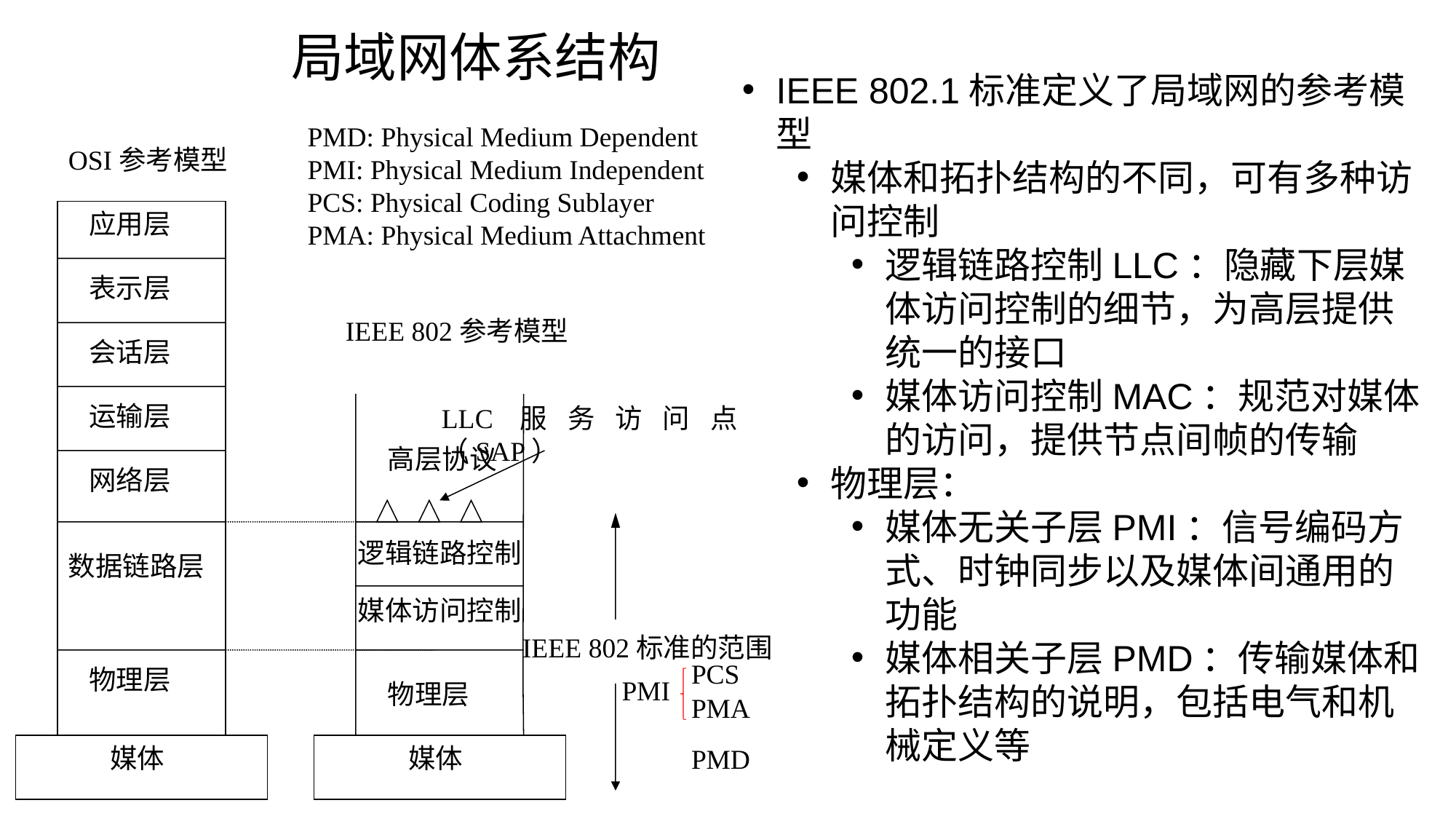

# 局域网体系结构
IEEE 802.1标准定义了局域网的参考模型
媒体和拓扑结构的不同，可有多种访问控制
逻辑链路控制LLC：隐藏下层媒体访问控制的细节，为高层提供统一的接口
媒体访问控制MAC：规范对媒体的访问，提供节点间帧的传输
物理层：
媒体无关子层PMI：信号编码方式、时钟同步以及媒体间通用的功能
媒体相关子层PMD：传输媒体和拓扑结构的说明，包括电气和机械定义等
PMD: Physical Medium Dependent
PMI: Physical Medium Independent
PCS: Physical Coding Sublayer
PMA: Physical Medium Attachment

OSI参考模型

应用层

表示层
IEEE 802参考模型

会话层

运输层

LLC服务访问点（SAP）
高层协议

网络层

逻辑链路控制
数据链路层

媒体访问控制
IEEE 802标准的范围

PCS
物理层
PMI

物理层

PMA

媒体

媒体
PMD